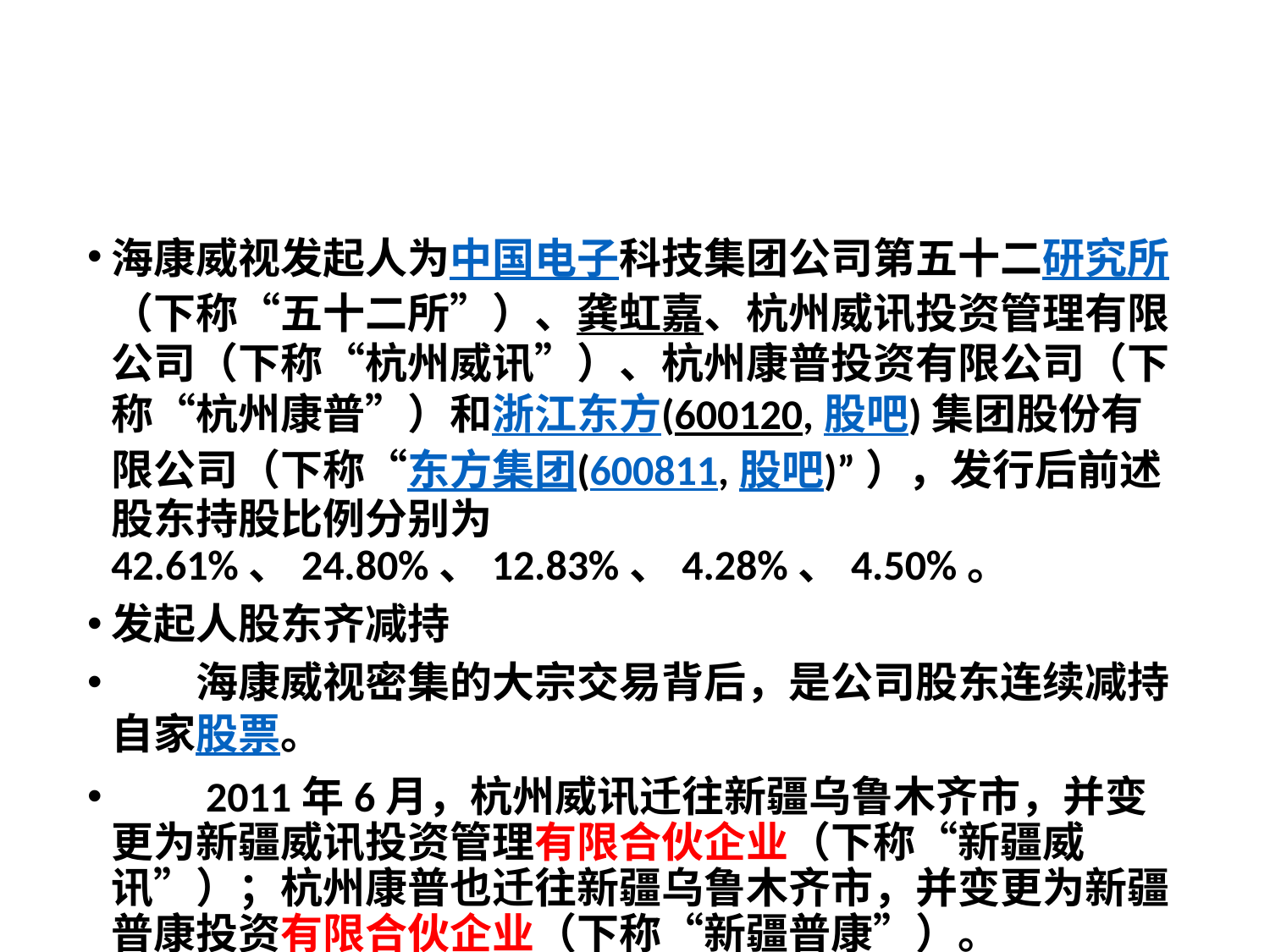

#
海康威视发起人为中国电子科技集团公司第五十二研究所（下称“五十二所”）、龚虹嘉、杭州威讯投资管理有限公司（下称“杭州威讯”）、杭州康普投资有限公司（下称“杭州康普”）和浙江东方(600120,股吧)集团股份有限公司（下称“东方集团(600811,股吧)”），发行后前述股东持股比例分别为42.61%、24.80%、12.83%、4.28%、4.50%。
发起人股东齐减持
　　海康威视密集的大宗交易背后，是公司股东连续减持自家股票。
　　2011年6月，杭州威讯迁往新疆乌鲁木齐市，并变更为新疆威讯投资管理有限合伙企业（下称“新疆威讯”）；杭州康普也迁往新疆乌鲁木齐市，并变更为新疆普康投资有限合伙企业（下称“新疆普康”）。